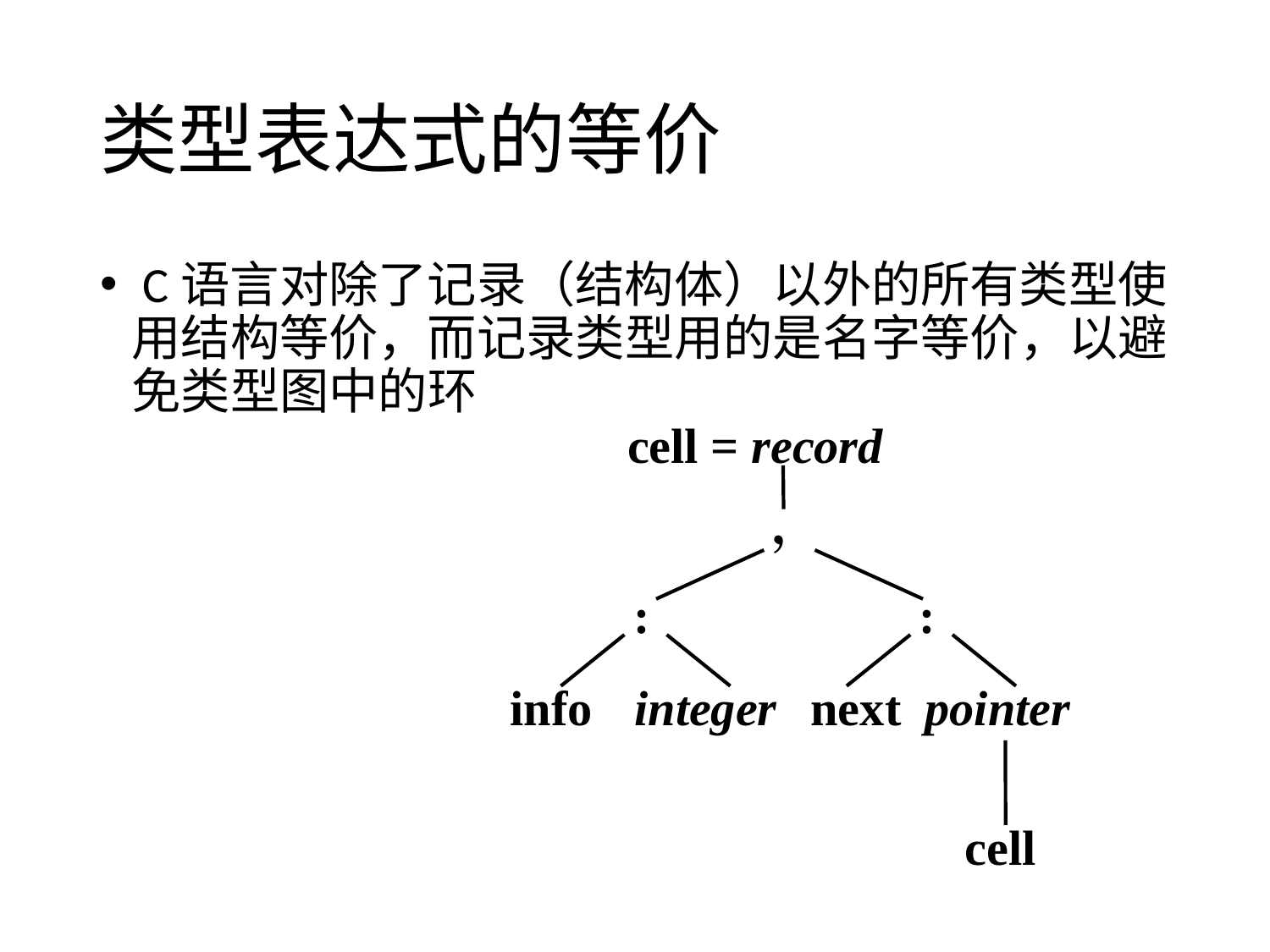

# 类型表达式的等价
 C语言对除了记录（结构体）以外的所有类型使用结构等价，而记录类型用的是名字等价，以避免类型图中的环
cell = record

，

:
:

info
integer
next
pointer

cell